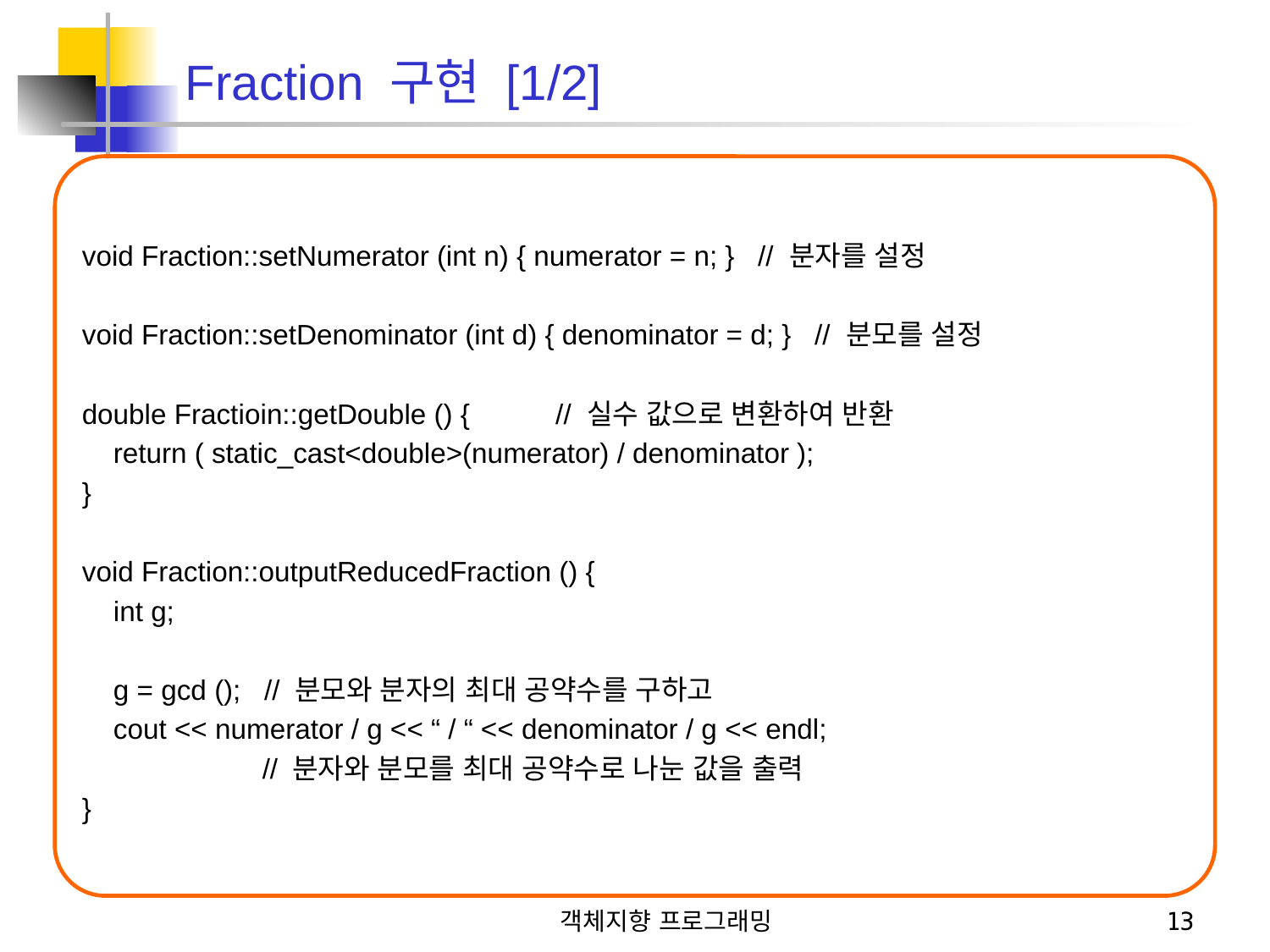

Fraction 구현 [1/2]
void Fraction::setNumerator (int n) { numerator = n; }   // 분자를 설정

void Fraction::setDenominator (int d) { denominator = d; }   // 분모를 설정

double Fractioin::getDouble () {           // 실수 값으로 변환하여 반환
    return ( static_cast<double>(numerator) / denominator );
}

void Fraction::outputReducedFraction () {
    int g;

    g = gcd ();   // 분모와 분자의 최대 공약수를 구하고
    cout << numerator / g << “ / “ << denominator / g << endl;
                       // 분자와 분모를 최대 공약수로 나눈 값을 출력
}
객체지향 프로그래밍
13